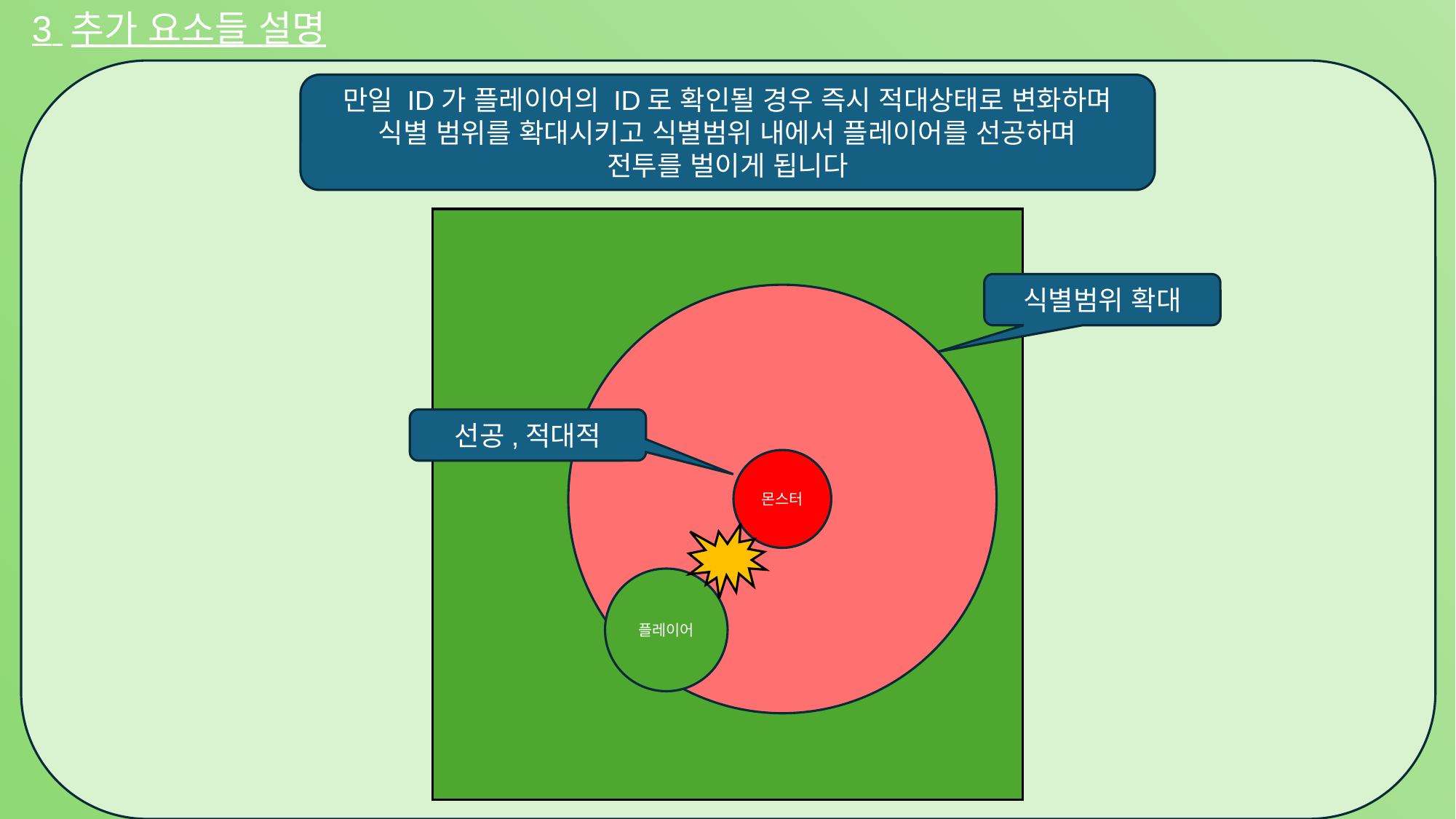

3 추가 요소들 설명

만일 ID가 플레이어의 ID로 확인될 경우 즉시 적대상태로 변화하며
식별 범위를 확대시키고 식별범위 내에서 플레이어를 선공하며
전투를 벌이게 됩니다

식별범위 확대

선공,적대적
몬스터

플레이어